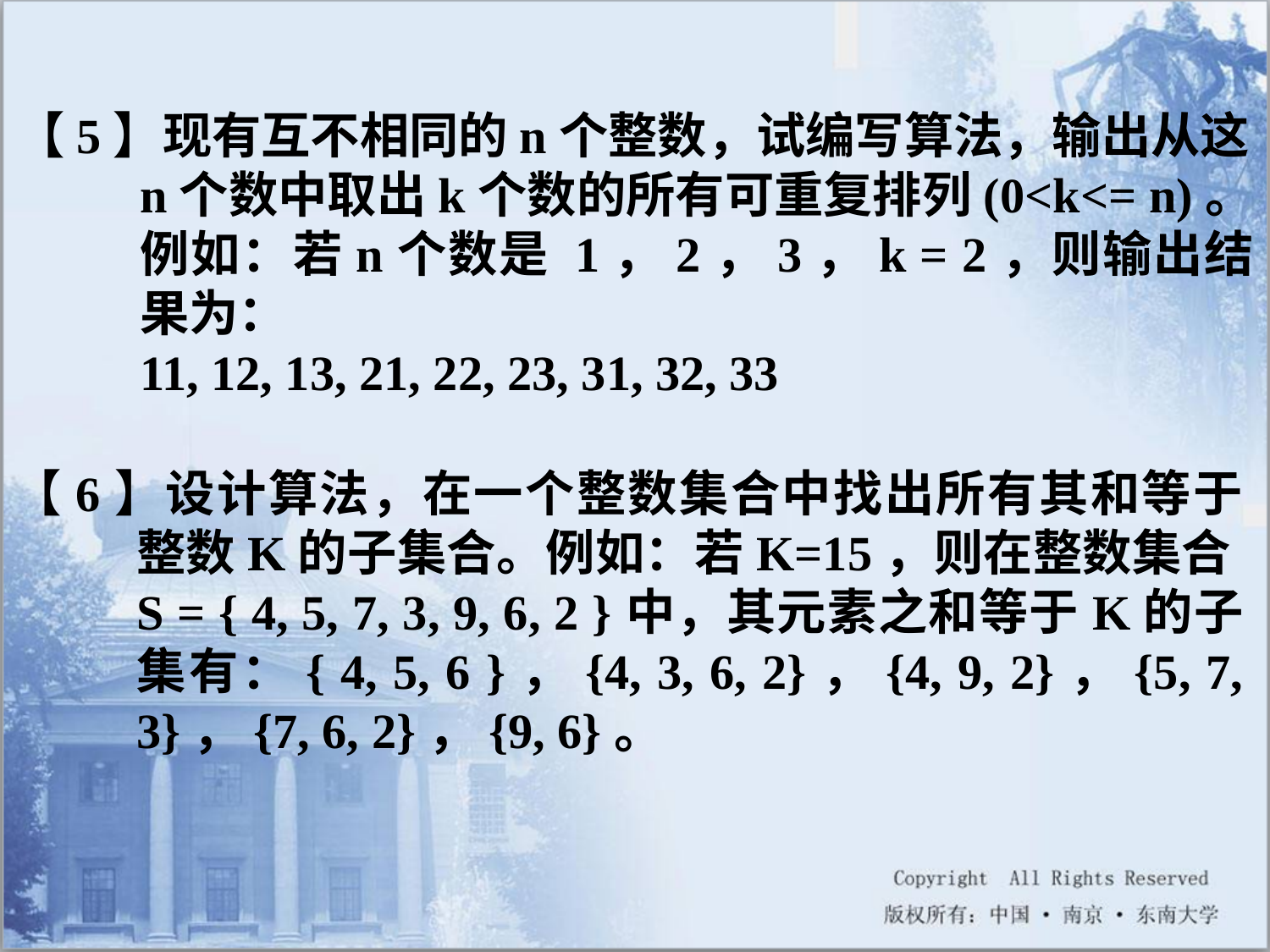

【5】现有互不相同的n个整数，试编写算法，输出从这n个数中取出k个数的所有可重复排列(0<k<= n)。例如：若n个数是 1，2，3，k = 2，则输出结果为：
	11, 12, 13, 21, 22, 23, 31, 32, 33
【6】设计算法，在一个整数集合中找出所有其和等于整数K的子集合。例如：若K=15，则在整数集合S = { 4, 5, 7, 3, 9, 6, 2 }中，其元素之和等于K的子集有：{ 4, 5, 6 }，{4, 3, 6, 2}，{4, 9, 2}，{5, 7, 3}，{7, 6, 2}，{9, 6}。